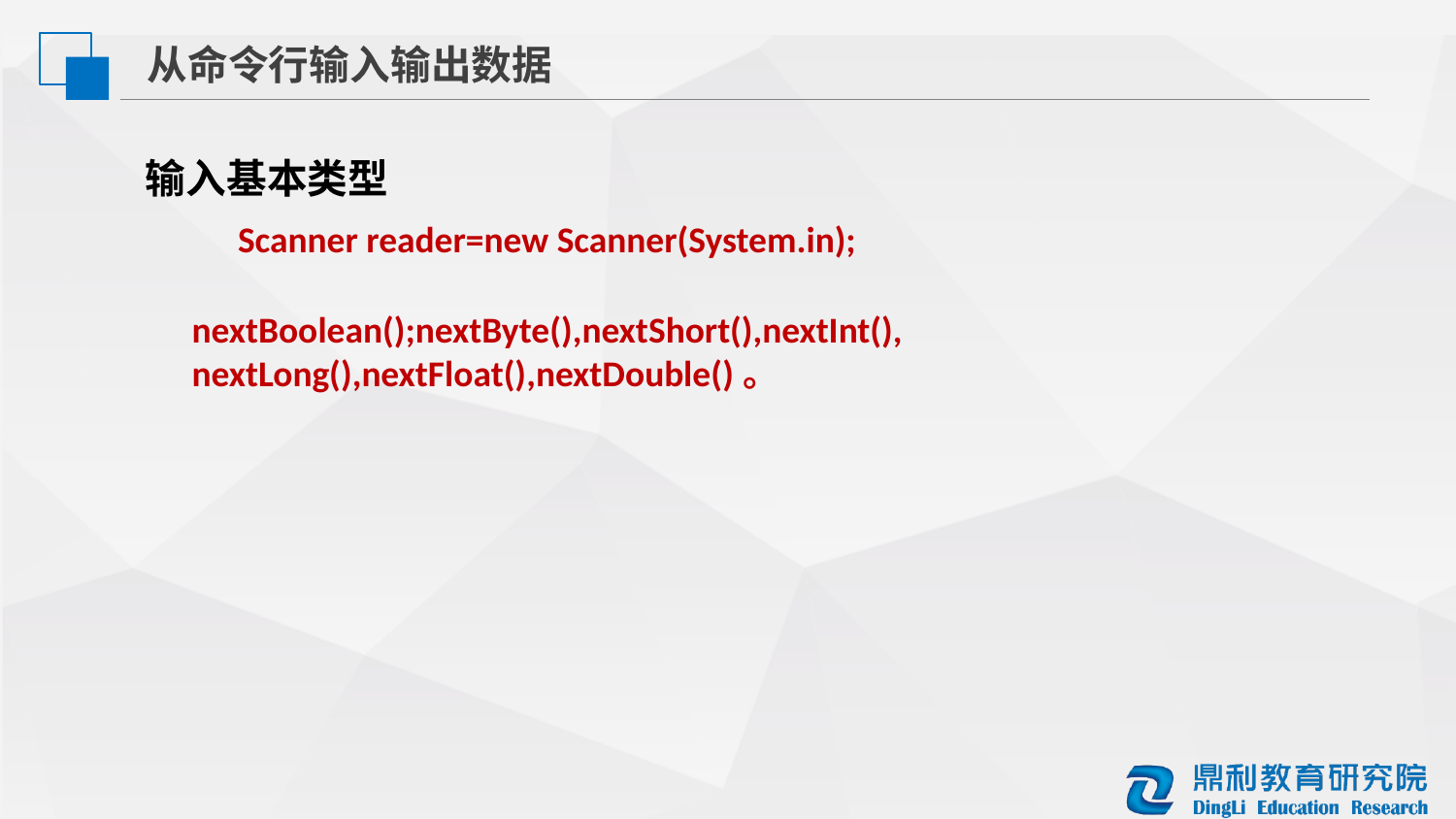

从命令行输入输出数据
输入基本类型
Scanner reader=new Scanner(System.in);
nextBoolean();nextByte(),nextShort(),nextInt(),
nextLong(),nextFloat(),nextDouble()。